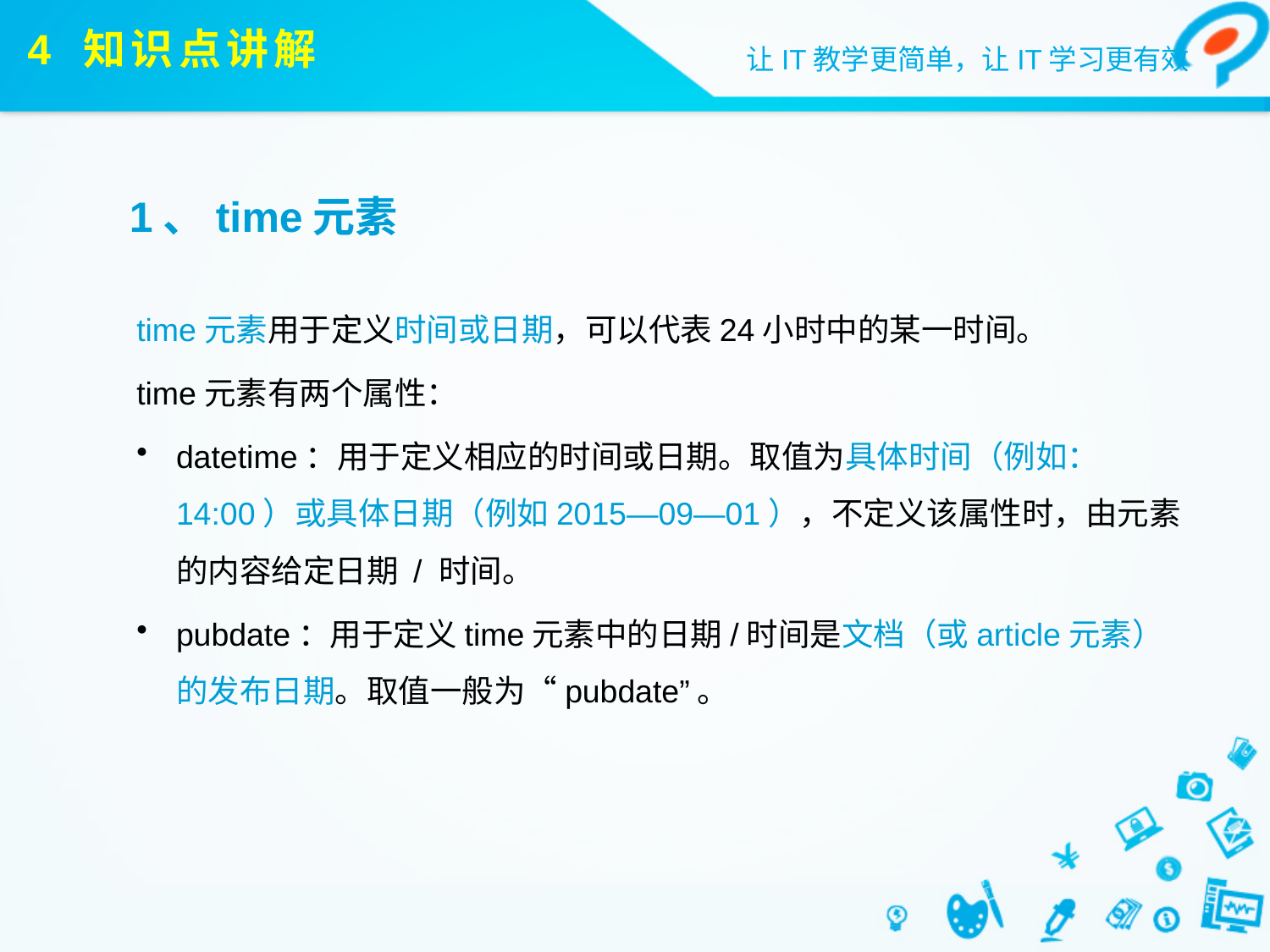

# 4 知识点讲解
1、time元素

time元素用于定义时间或日期，可以代表24小时中的某一时间。
time元素有两个属性：
datetime：用于定义相应的时间或日期。取值为具体时间（例如：14:00）或具体日期（例如2015—09—01），不定义该属性时，由元素的内容给定日期 / 时间。
pubdate：用于定义time元素中的日期/时间是文档（或article元素）的发布日期。取值一般为“pubdate”。